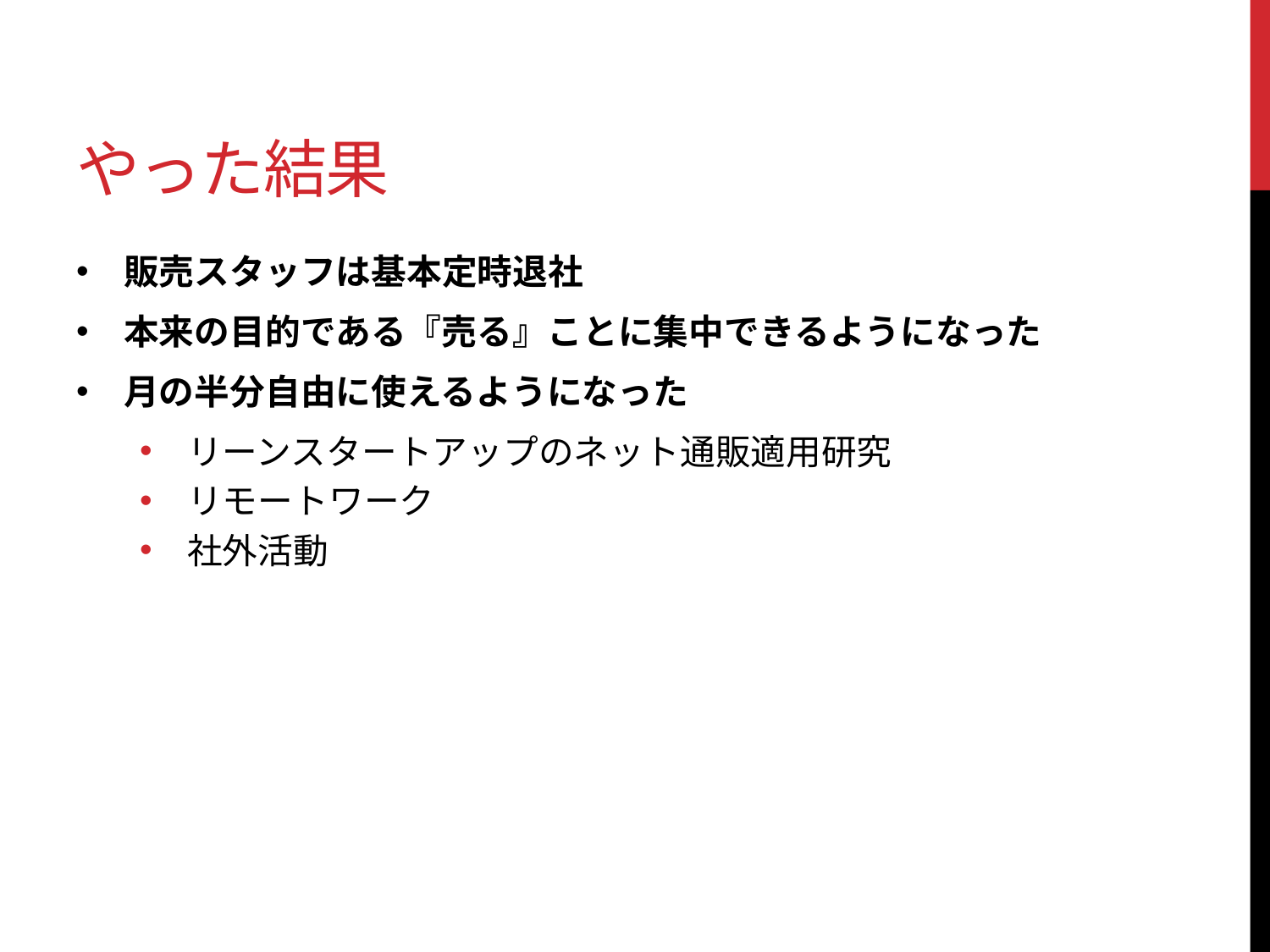

# やった結果
販売スタッフは基本定時退社
本来の目的である『売る』ことに集中できるようになった
月の半分自由に使えるようになった
リーンスタートアップのネット通販適用研究
リモートワーク
社外活動